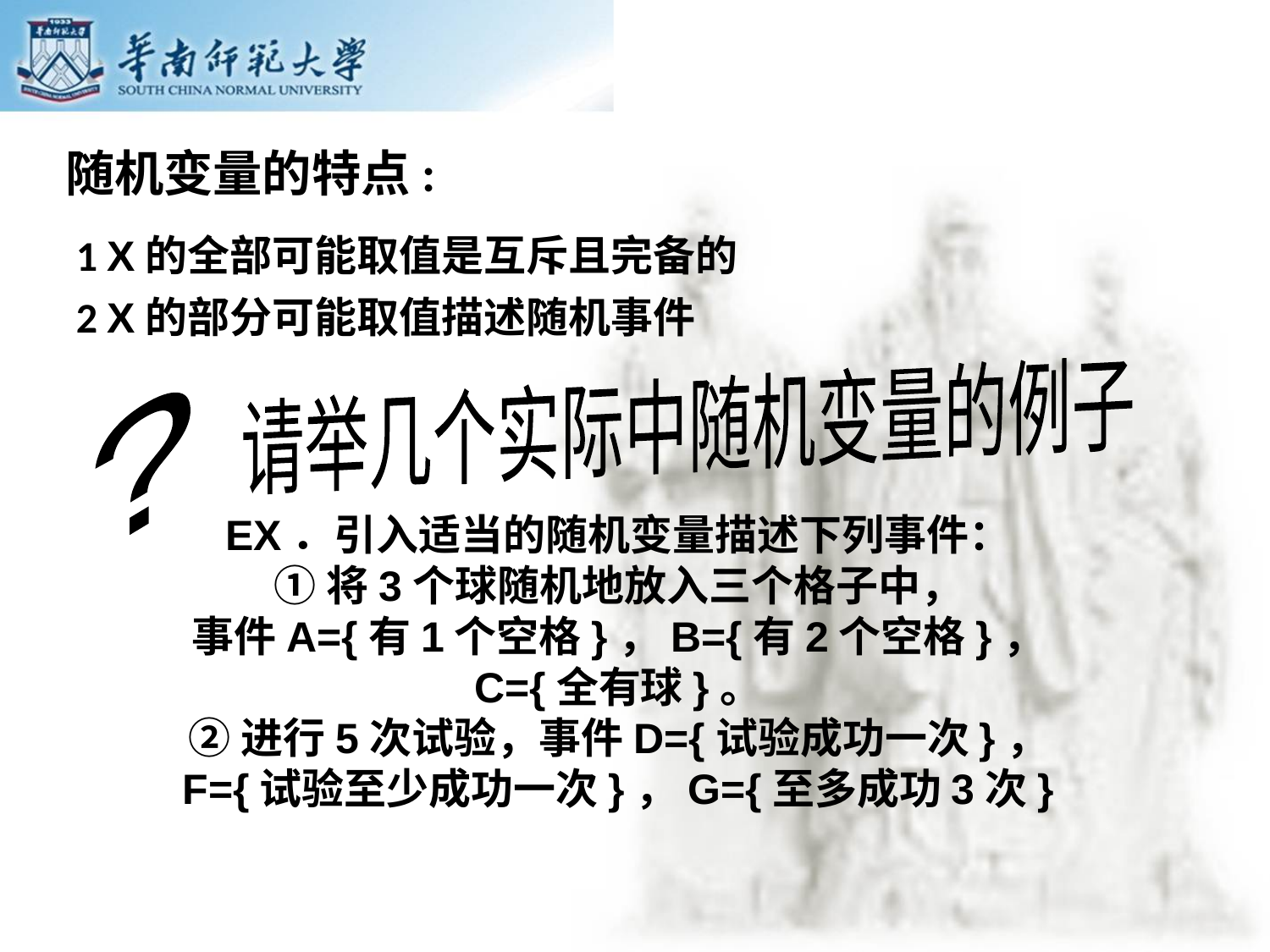

随机变量的特点:
1 X的全部可能取值是互斥且完备的
2 X的部分可能取值描述随机事件
请举几个实际中随机变量的例子
?
EX．引入适当的随机变量描述下列事件：
①将3个球随机地放入三个格子中，
事件A={有1个空格}，B={有2个空格}，
C={全有球}。
②进行5次试验，事件D={试验成功一次}，
F={试验至少成功一次}，G={至多成功3次}